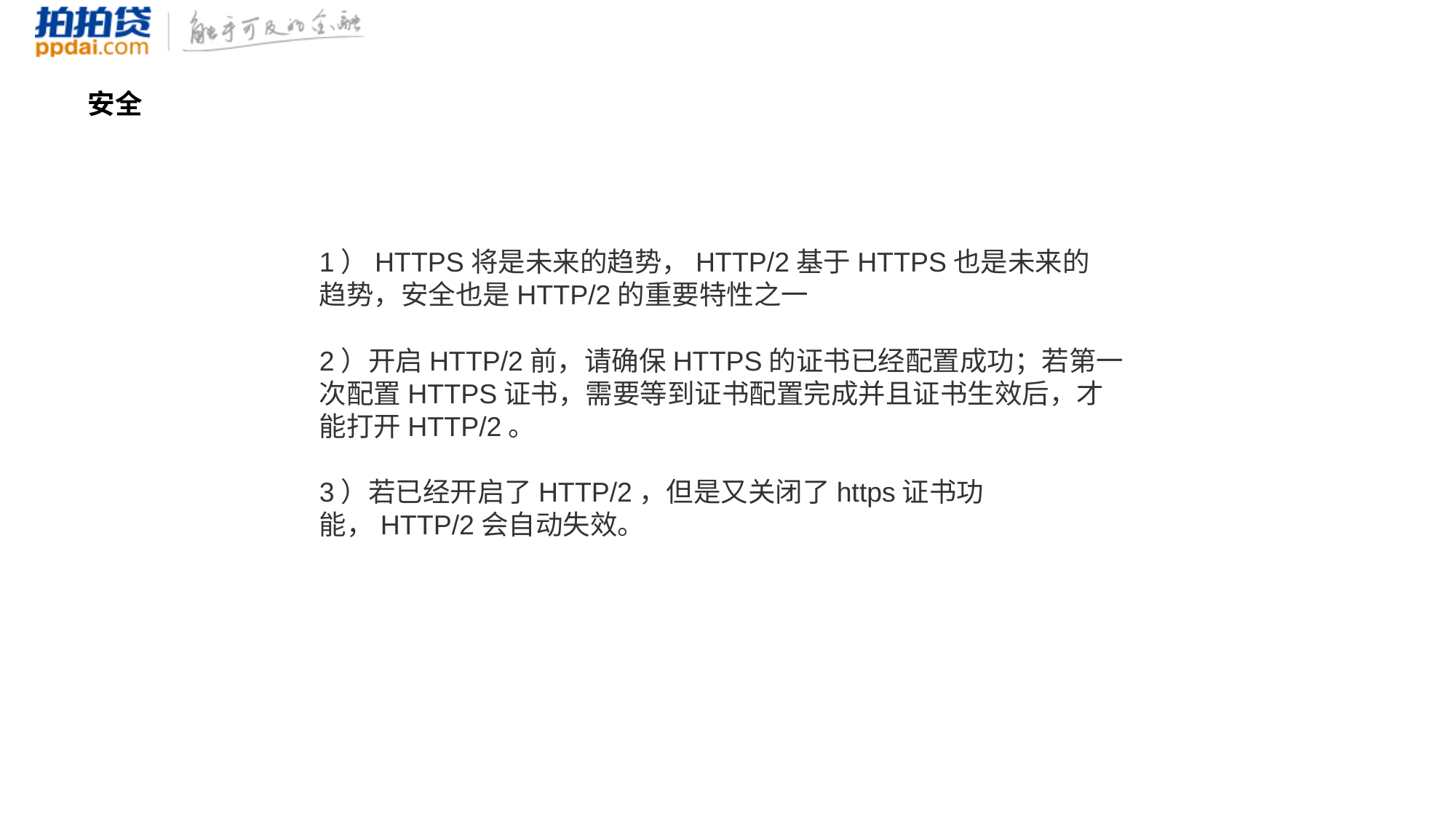

安全
1）HTTPS将是未来的趋势，HTTP/2基于HTTPS也是未来的趋势，安全也是HTTP/2的重要特性之一
2）开启HTTP/2前，请确保HTTPS的证书已经配置成功；若第一次配置HTTPS证书，需要等到证书配置完成并且证书生效后，才能打开HTTP/2。

3）若已经开启了HTTP/2，但是又关闭了https证书功能，HTTP/2会自动失效。
Part 1